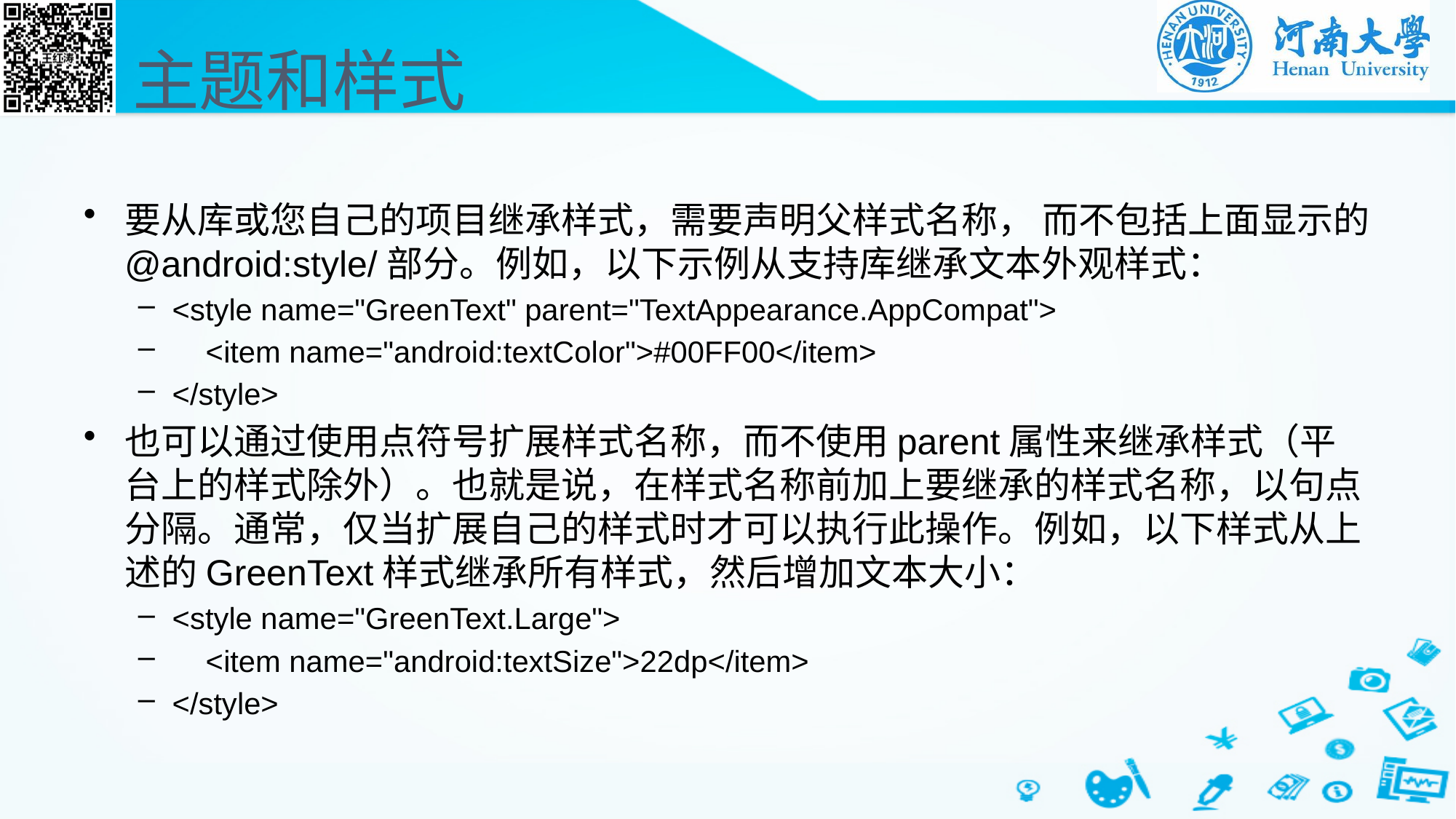

# 主题和样式
要从库或您自己的项目继承样式，需要声明父样式名称， 而不包括上面显示的@android:style/部分。例如，以下示例从支持库继承文本外观样式：
<style name="GreenText" parent="TextAppearance.AppCompat">
    <item name="android:textColor">#00FF00</item>
</style>
也可以通过使用点符号扩展样式名称，而不使用parent属性来继承样式（平台上的样式除外）。也就是说，在样式名称前加上要继承的样式名称，以句点分隔。通常，仅当扩展自己的样式时才可以执行此操作。例如，以下样式从上述的GreenText样式继承所有样式，然后增加文本大小：
<style name="GreenText.Large">
    <item name="android:textSize">22dp</item>
</style>